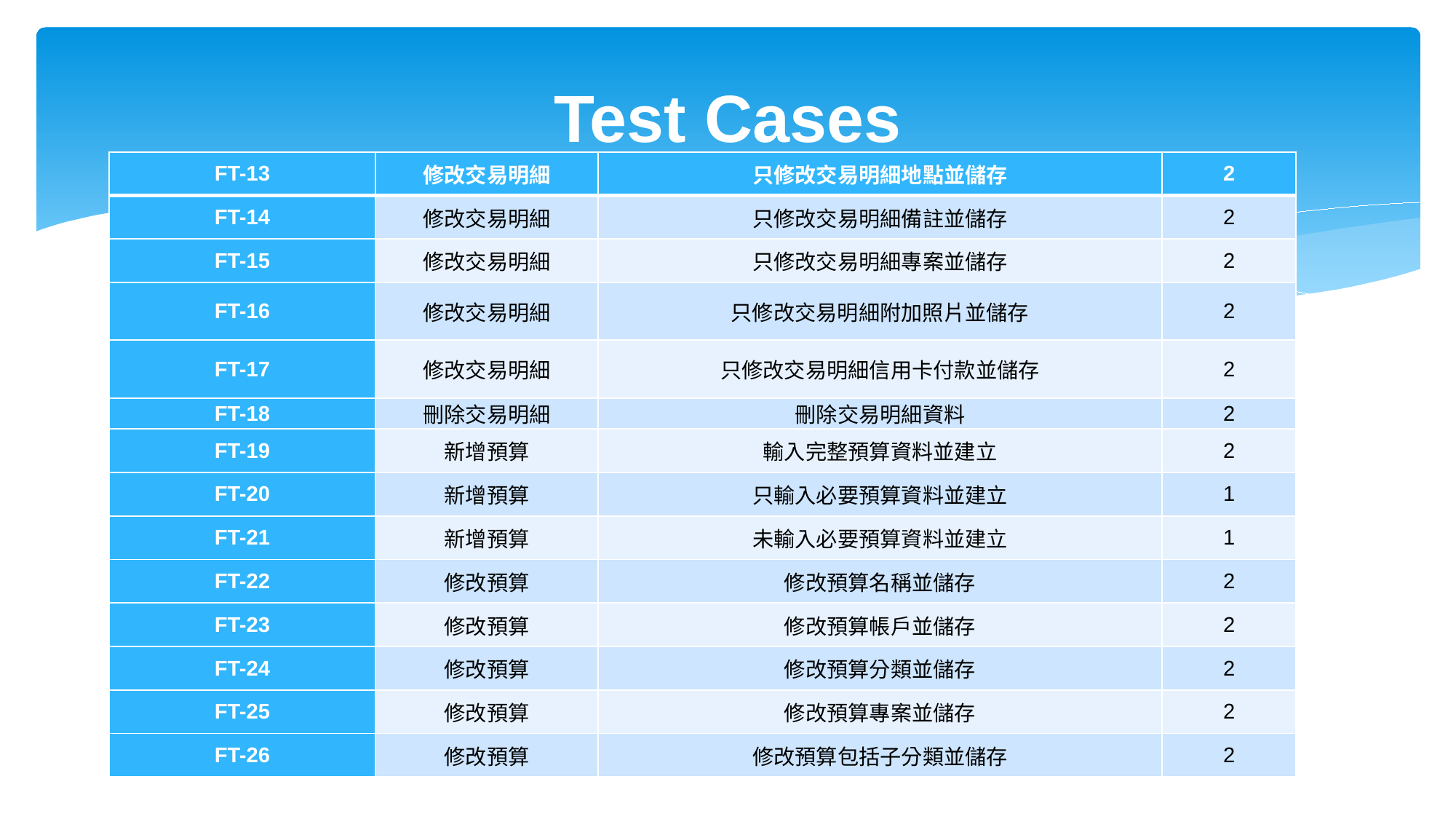

# Test Cases
| FT-13 | 修改交易明細 | 只修改交易明細地點並儲存 | 2 |
| --- | --- | --- | --- |
| FT-14 | 修改交易明細 | 只修改交易明細備註並儲存 | 2 |
| FT-15 | 修改交易明細 | 只修改交易明細專案並儲存 | 2 |
| FT-16 | 修改交易明細 | 只修改交易明細附加照片並儲存 | 2 |
| FT-17 | 修改交易明細 | 只修改交易明細信用卡付款並儲存 | 2 |
| FT-18 | 刪除交易明細 | 刪除交易明細資料 | 2 |
| FT-19 | 新增預算 | 輸入完整預算資料並建立 | 2 |
| FT-20 | 新增預算 | 只輸入必要預算資料並建立 | 1 |
| FT-21 | 新增預算 | 未輸入必要預算資料並建立 | 1 |
| FT-22 | 修改預算 | 修改預算名稱並儲存 | 2 |
| FT-23 | 修改預算 | 修改預算帳戶並儲存 | 2 |
| FT-24 | 修改預算 | 修改預算分類並儲存 | 2 |
| FT-25 | 修改預算 | 修改預算專案並儲存 | 2 |
| FT-26 | 修改預算 | 修改預算包括子分類並儲存 | 2 |